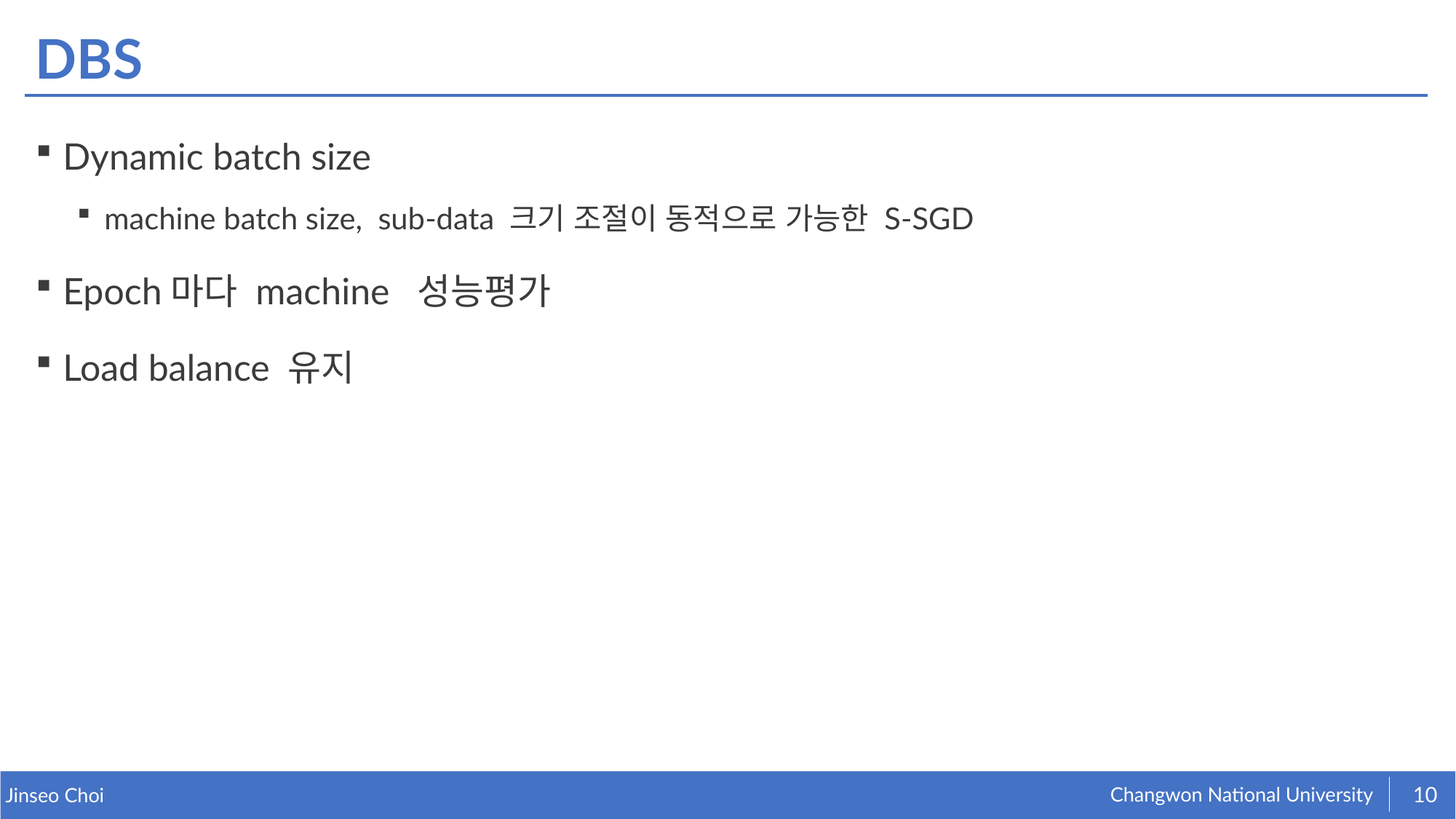

# DBS
Dynamic batch size
machine batch size,  sub-data 크기 조절이 동적으로 가능한 S-SGD
Epoch마다 machine  성능평가
Load balance 유지

10